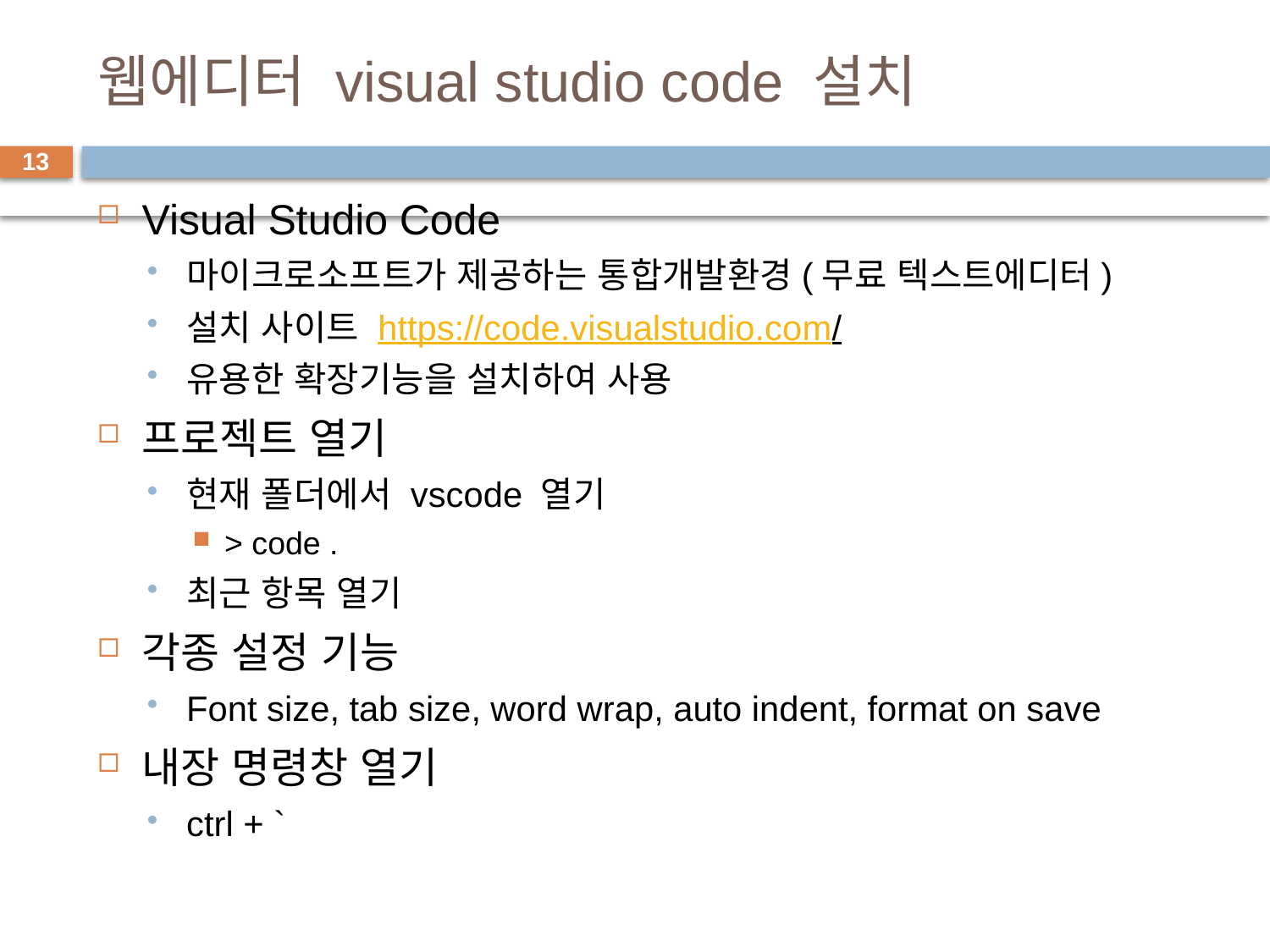

# 웹에디터 visual studio code 설치
13
Visual Studio Code
마이크로소프트가 제공하는 통합개발환경(무료 텍스트에디터)
설치 사이트 https://code.visualstudio.com/
유용한 확장기능을 설치하여 사용
프로젝트 열기
현재 폴더에서 vscode 열기
> code .
최근 항목 열기
각종 설정 기능
Font size, tab size, word wrap, auto indent, format on save
내장 명령창 열기
ctrl + `